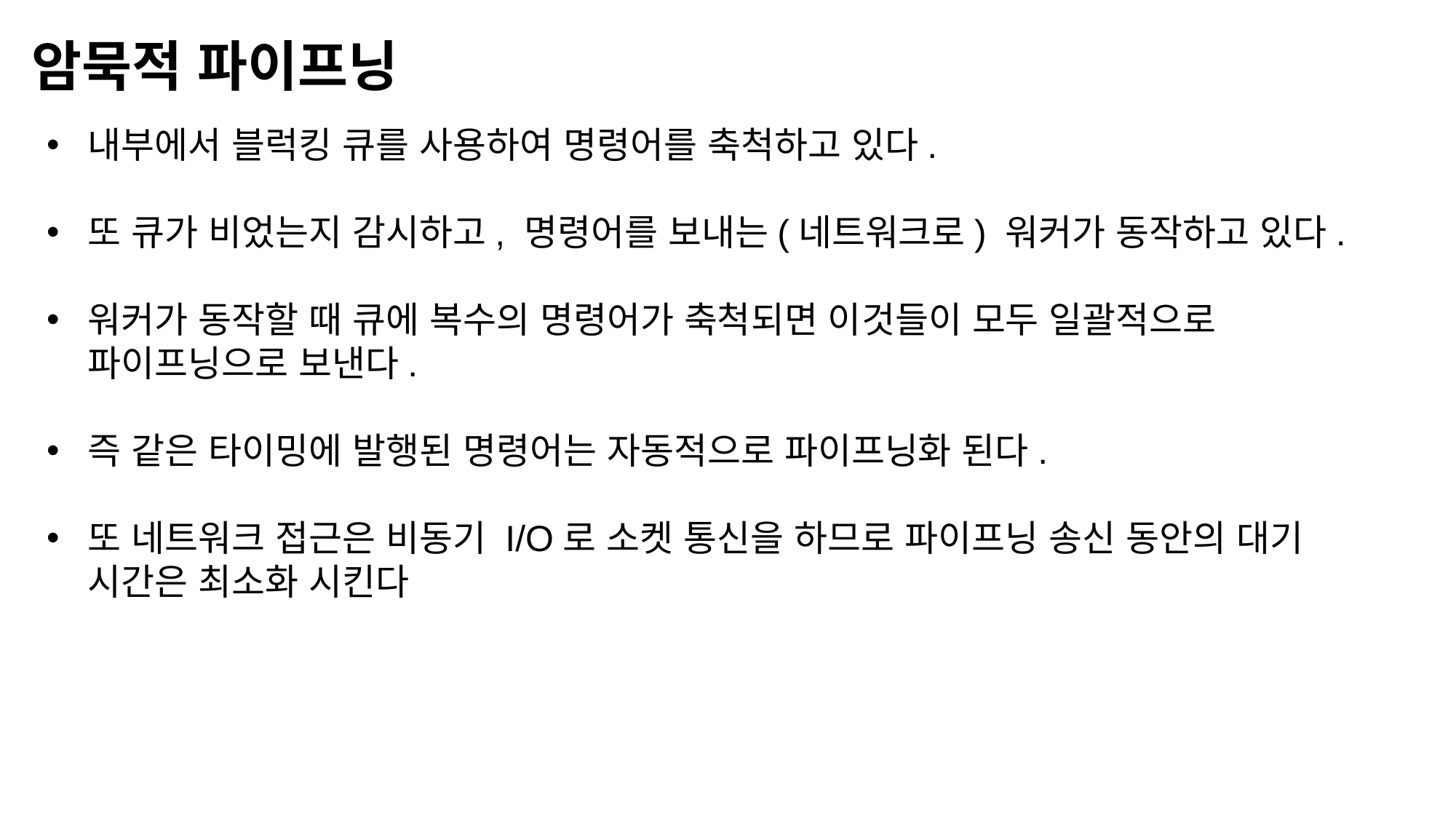

암묵적 파이프닝
내부에서 블럭킹 큐를 사용하여 명령어를 축척하고 있다.
또 큐가 비었는지 감시하고, 명령어를 보내는(네트워크로) 워커가 동작하고 있다.
워커가 동작할 때 큐에 복수의 명령어가 축척되면 이것들이 모두 일괄적으로 파이프닝으로 보낸다.
즉 같은 타이밍에 발행된 명령어는 자동적으로 파이프닝화 된다.
또 네트워크 접근은 비동기 I/O로 소켓 통신을 하므로 파이프닝 송신 동안의 대기 시간은 최소화 시킨다